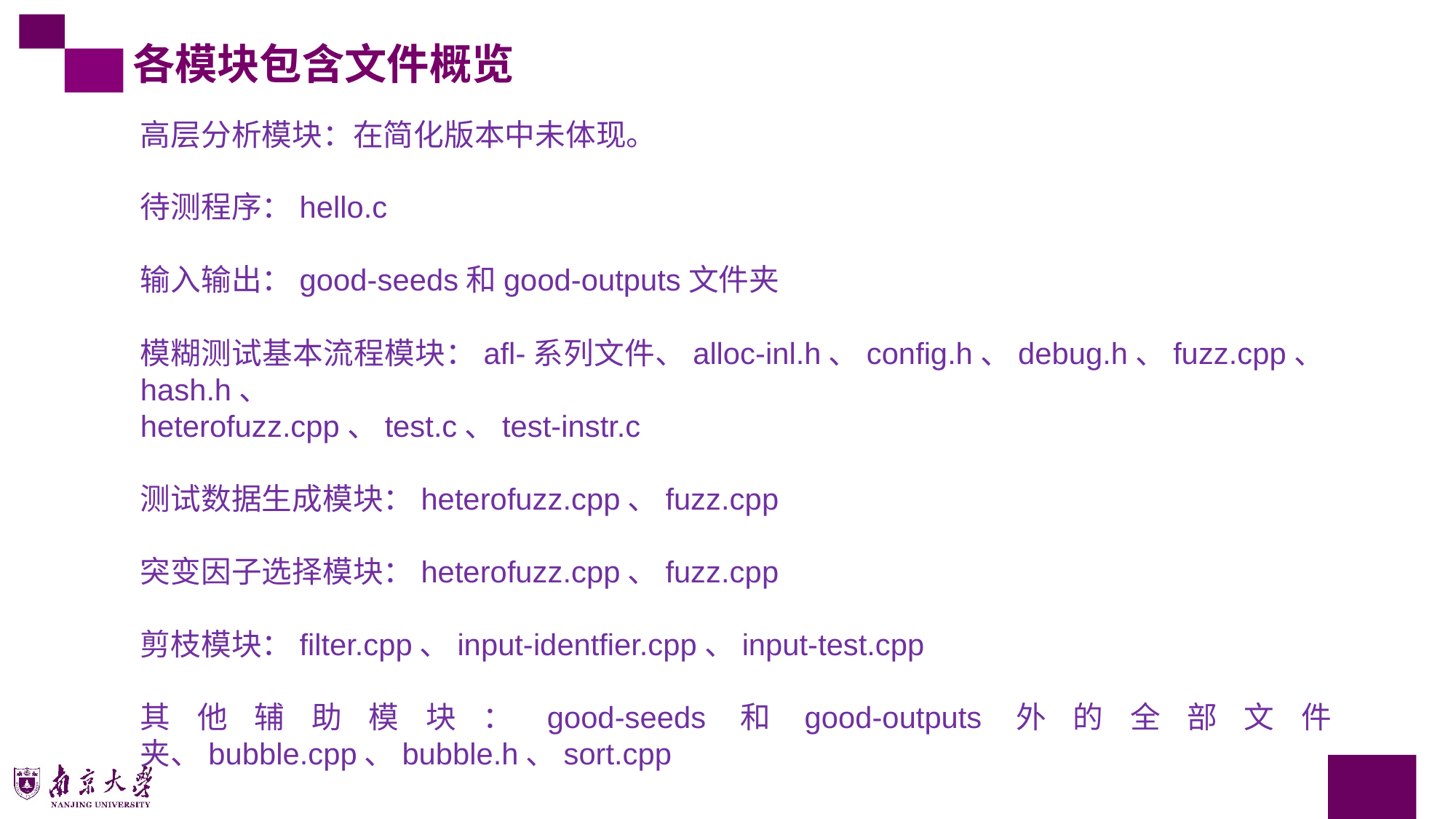

各模块包含文件概览
高层分析模块：在简化版本中未体现。

待测程序：hello.c

输入输出：good-seeds和good-outputs文件夹

模糊测试基本流程模块：afl-系列文件、alloc-inl.h、config.h、debug.h、fuzz.cpp、hash.h、
heterofuzz.cpp、test.c、test-instr.c

测试数据生成模块：heterofuzz.cpp、fuzz.cpp

突变因子选择模块：heterofuzz.cpp、fuzz.cpp

剪枝模块：filter.cpp、input-identfier.cpp、input-test.cpp

其他辅助模块：good-seeds和good-outputs外的全部文件夹、bubble.cpp、bubble.h、sort.cpp
23